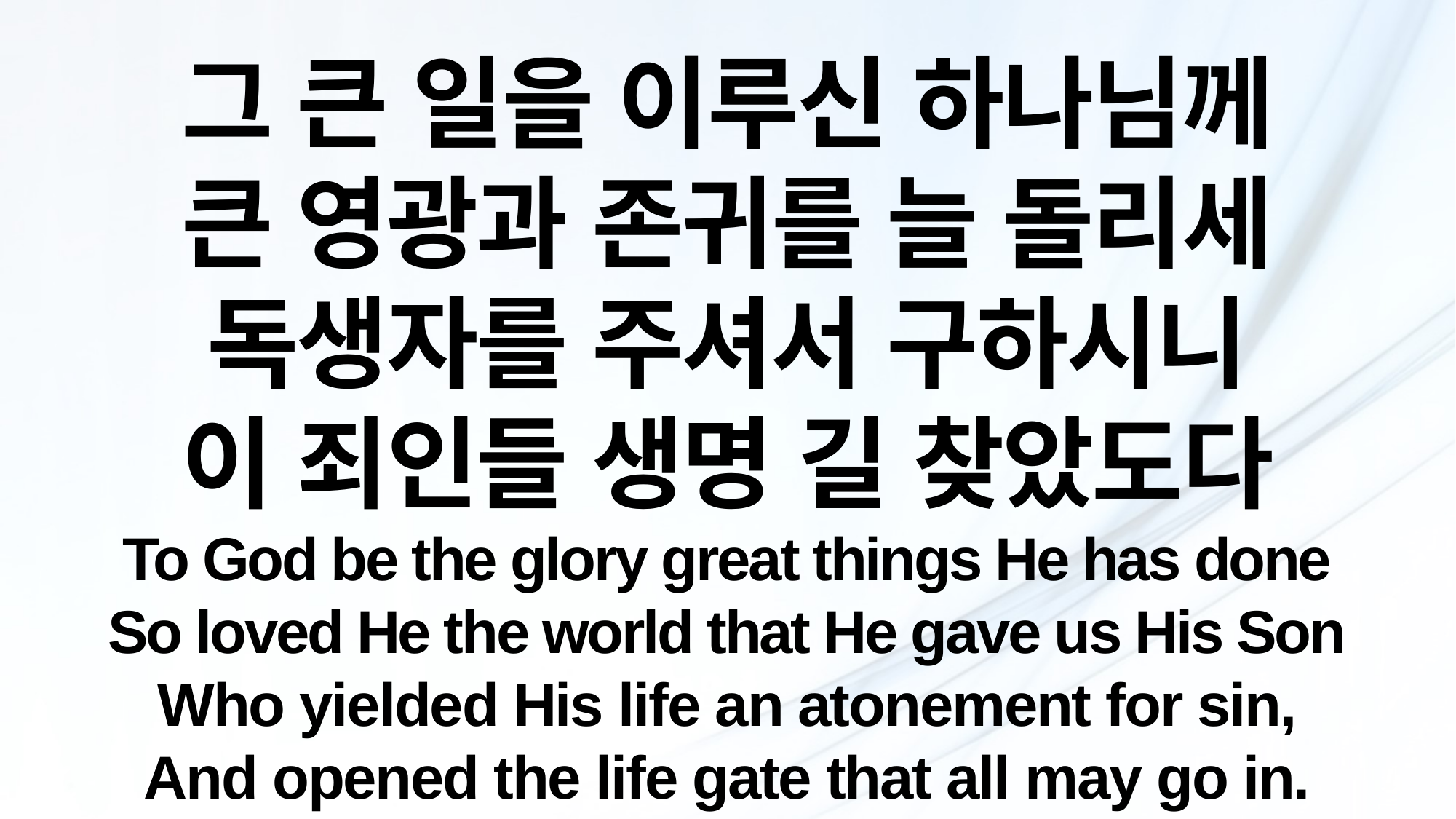

그 큰 일을 이루신 하나님께
큰 영광과 존귀를 늘 돌리세
독생자를 주셔서 구하시니
이 죄인들 생명 길 찾았도다
To God be the glory great things He has done
So loved He the world that He gave us His Son
Who yielded His life an atonement for sin,
And opened the life gate that all may go in.